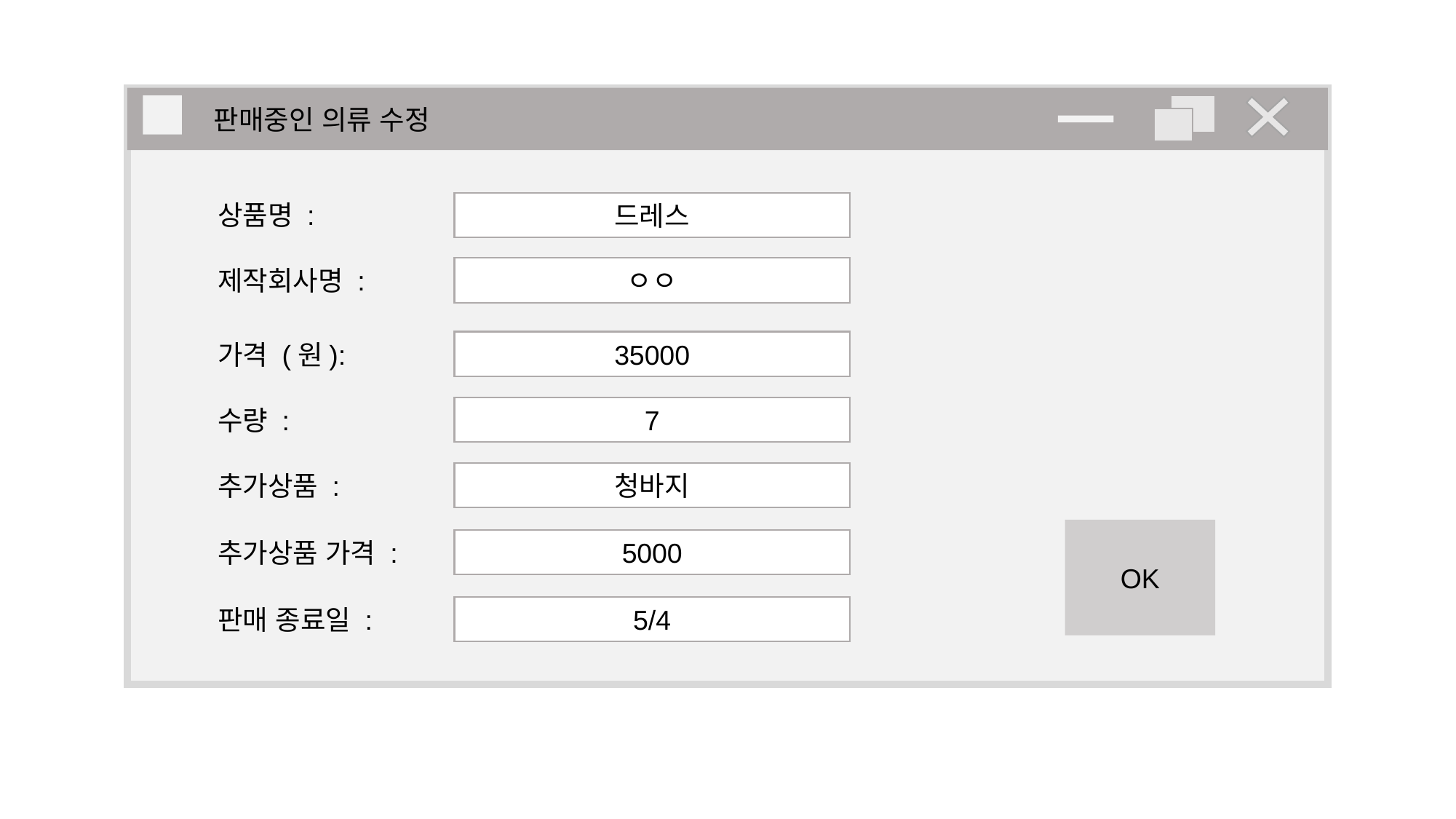

판매중인 의류 수정
상품명 :
드레스
ㅇㅇ
제작회사명 :
35000
가격 (원):
7
수량 :
청바지
추가상품 :
OK
5000
추가상품 가격 :
5/4
판매 종료일 :